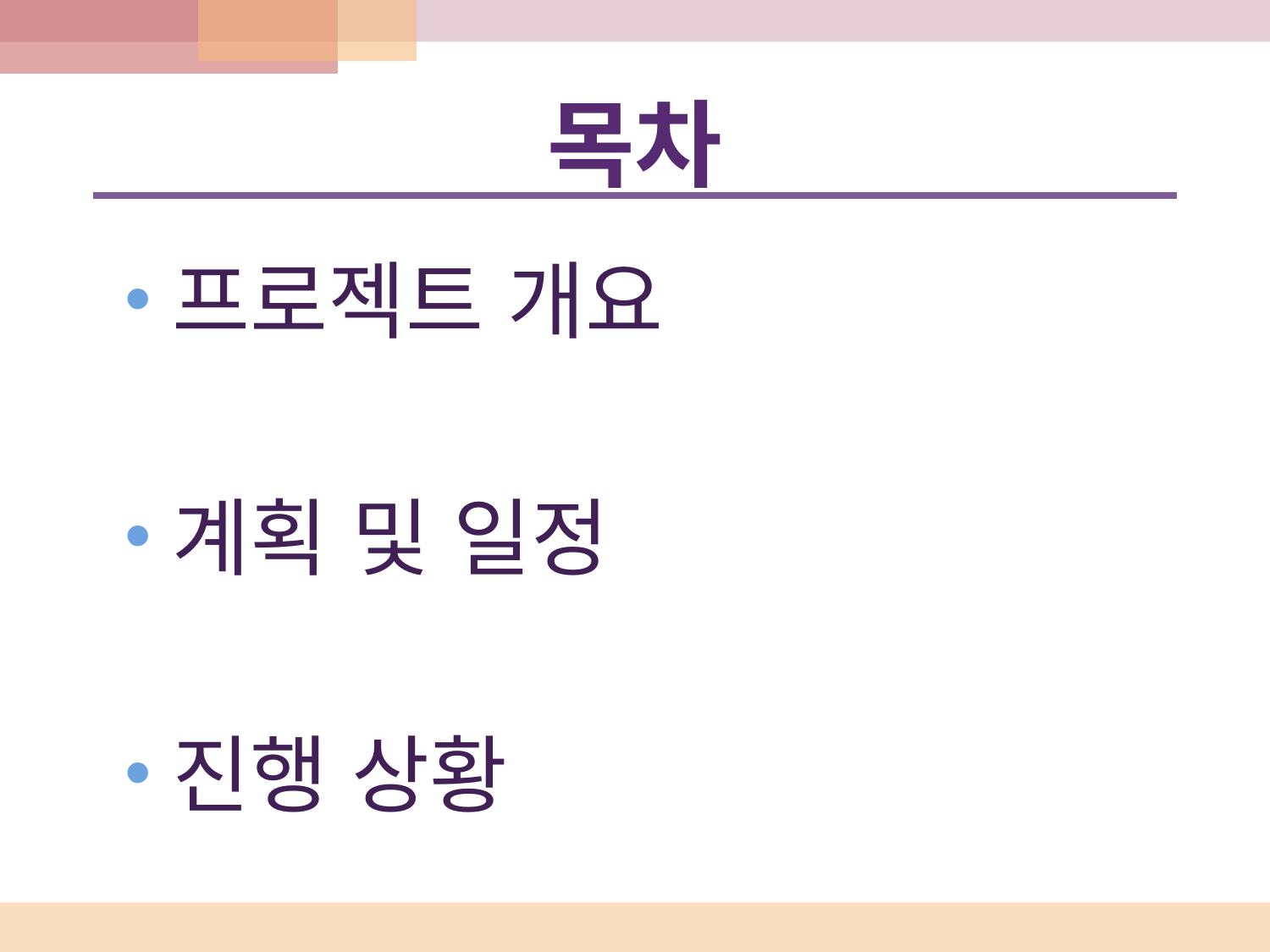

# 목차
프로젝트 개요

계획 및 일정

진행 상황